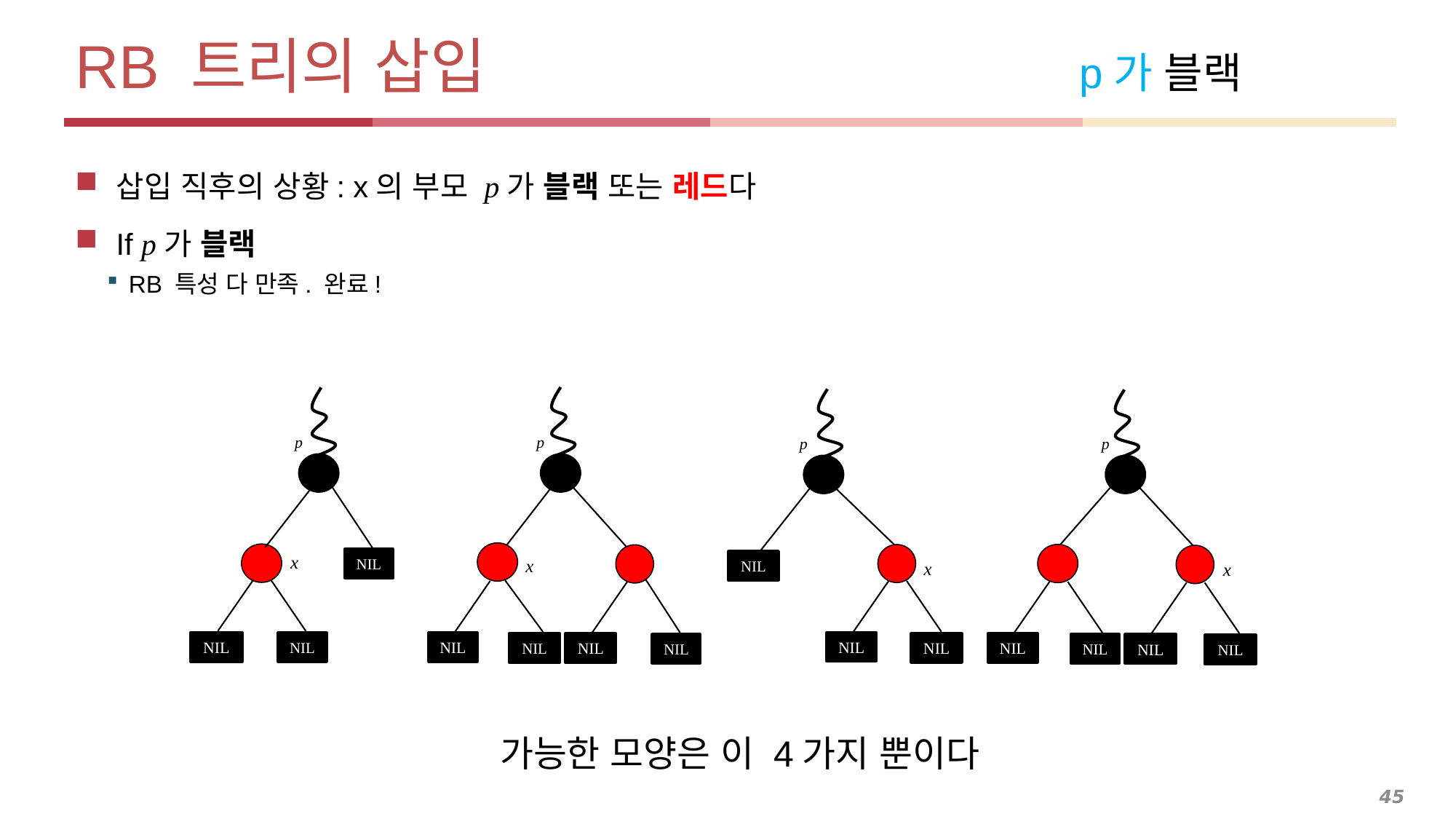

# RB 트리의 삽입                                      p가 블랙
삽입 직후의 상황: x의 부모 p가 블랙 또는 레드다
If p가 블랙
RB 특성 다 만족. 완료!

p
p
p
p

x
NIL
x
NIL
x
x

NIL
NIL
NIL
NIL
NIL
NIL
NIL
NIL
NIL
NIL
NIL
NIL
가능한 모양은 이 4가지 뿐이다